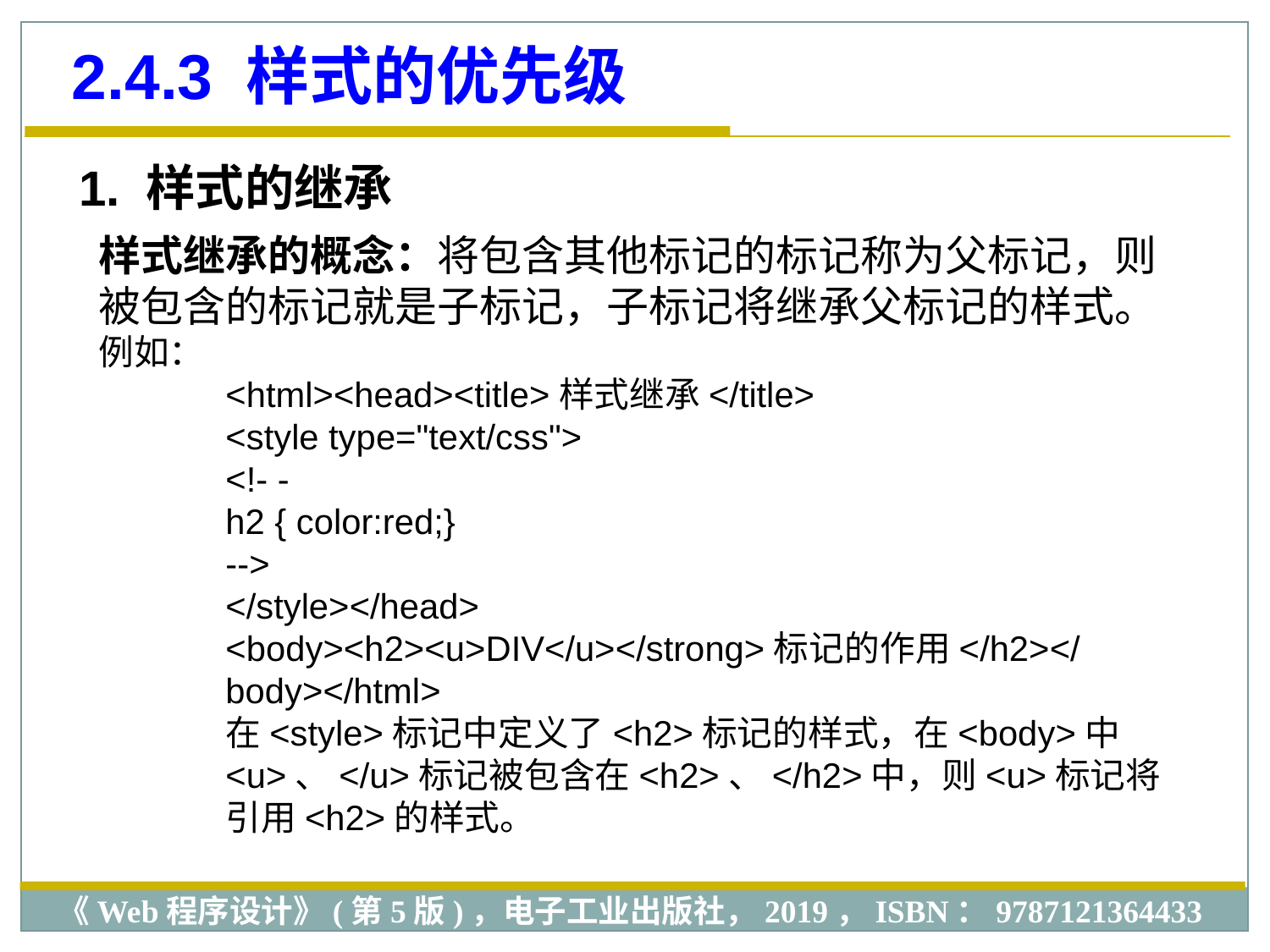

2.4.3 样式的优先级
1. 样式的继承
样式继承的概念：将包含其他标记的标记称为父标记，则被包含的标记就是子标记，子标记将继承父标记的样式。
例如：
<html><head><title>样式继承</title>
<style type="text/css">
<!- -
h2 { color:red;}
-->
</style></head>
<body><h2><u>DIV</u></strong>标记的作用</h2></body></html>
在<style>标记中定义了<h2>标记的样式，在<body>中<u>、</u>标记被包含在<h2>、</h2>中，则<u>标记将引用<h2>的样式。